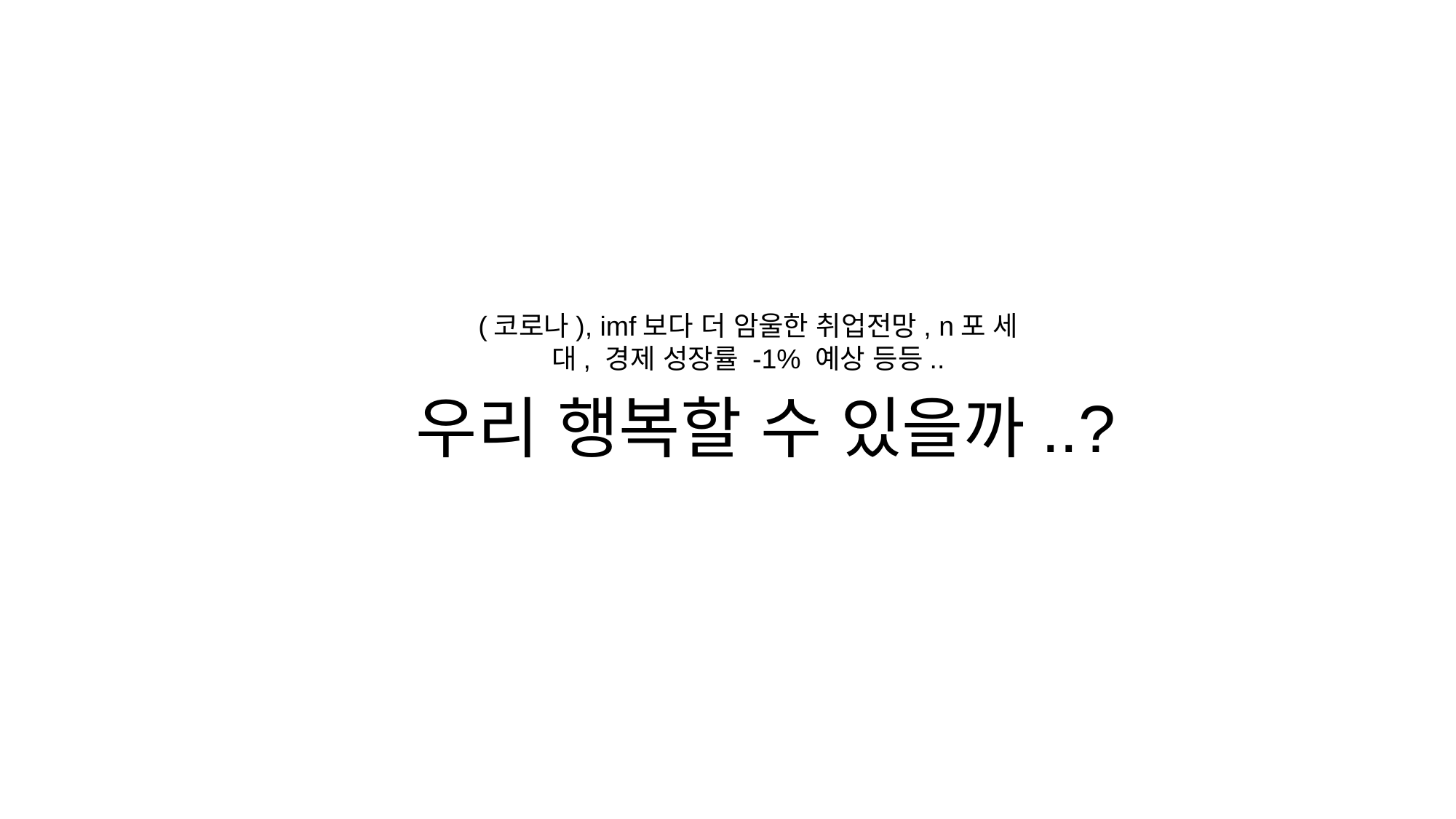

(코로나), imf보다 더 암울한 취업전망, n포 세대, 경제 성장률 -1% 예상 등등..
우리 행복할 수 있을까..?